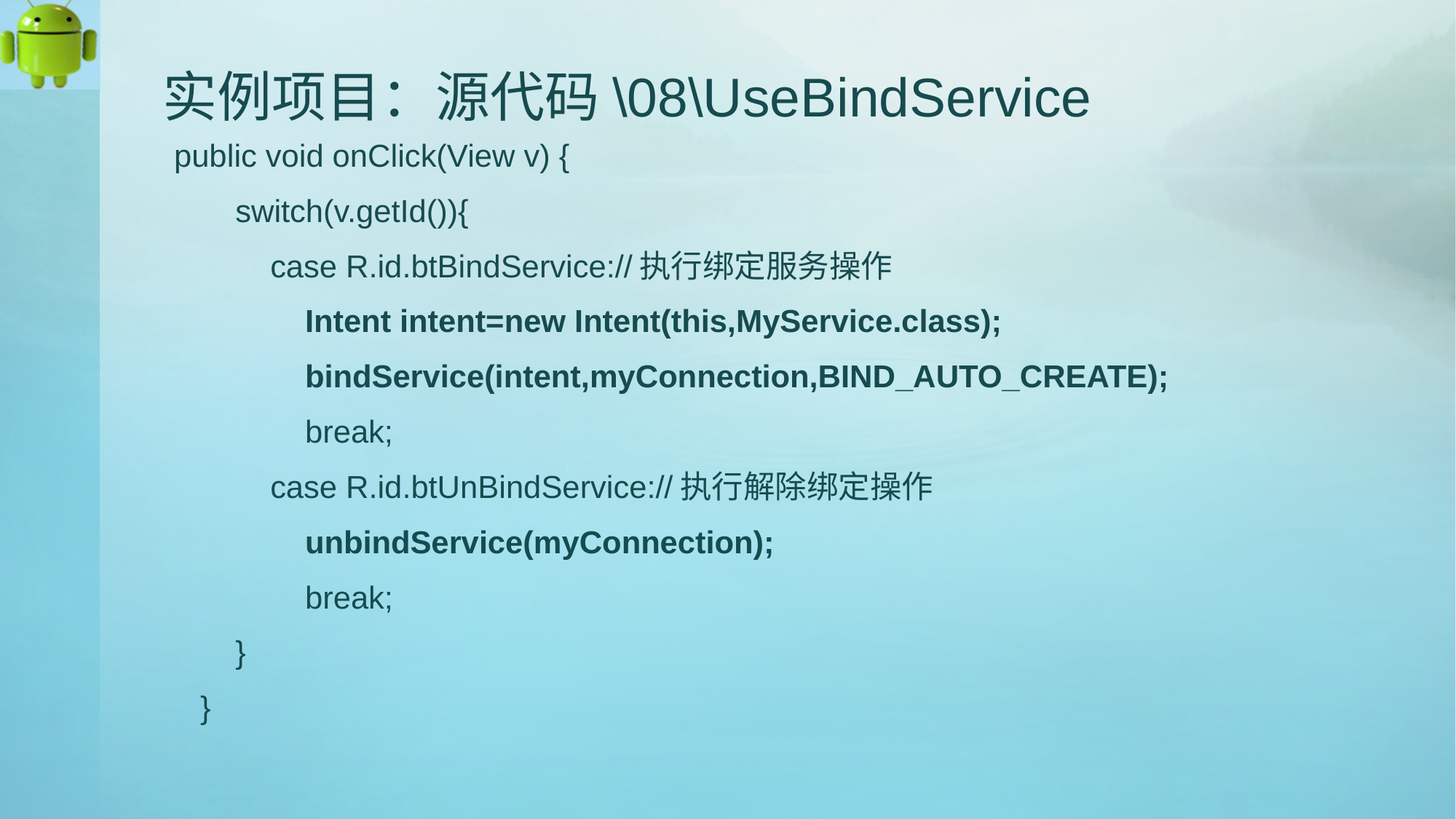

# 实例项目：源代码\08\UseBindService
 public void onClick(View v) {
        switch(v.getId()){
            case R.id.btBindService://执行绑定服务操作
                Intent intent=new Intent(this,MyService.class);
                bindService(intent,myConnection,BIND_AUTO_CREATE);
                break;
            case R.id.btUnBindService://执行解除绑定操作
                unbindService(myConnection);
                break;
        }
    }